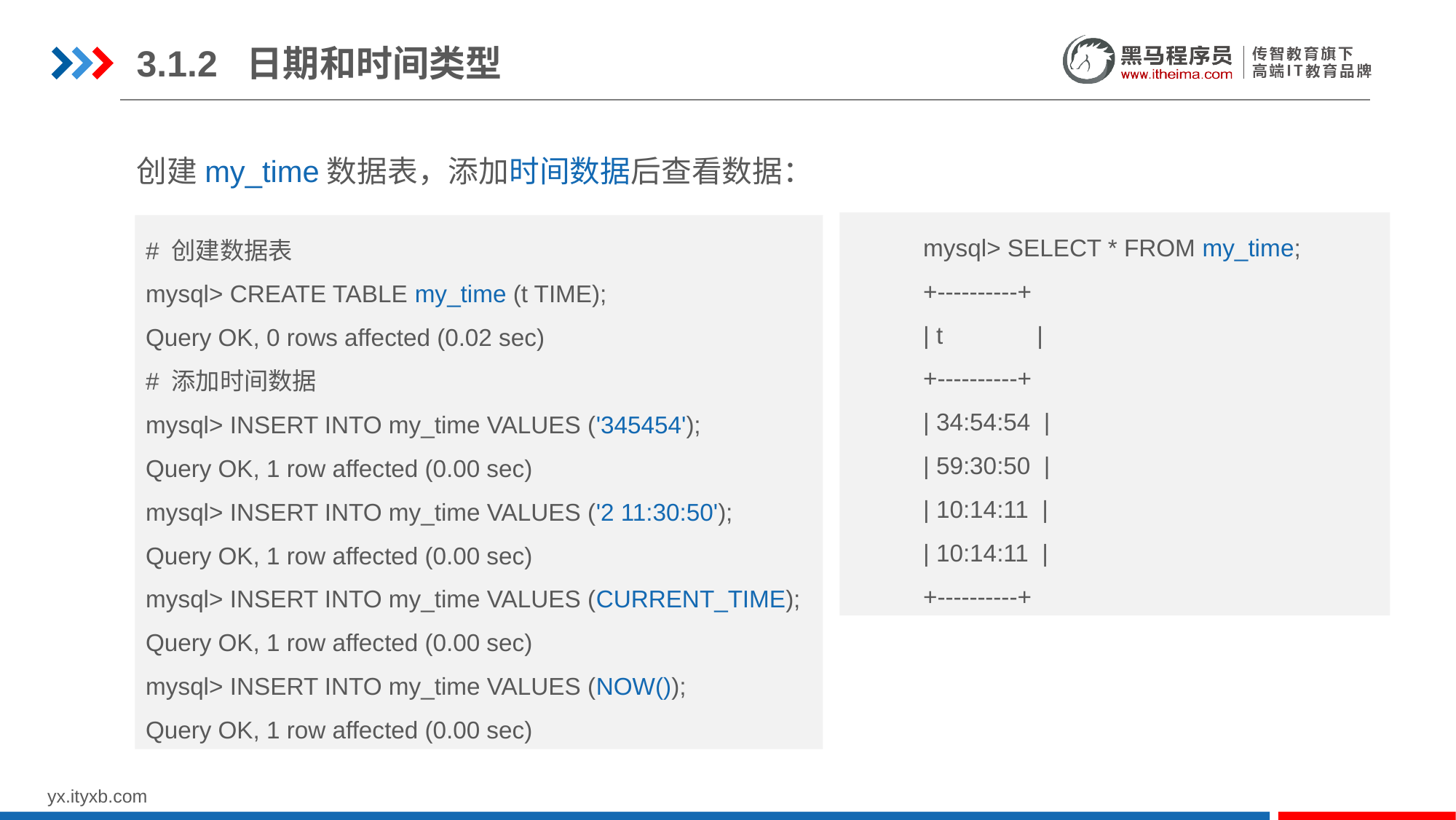

3.1.2  日期和时间类型
创建my_time数据表，添加时间数据后查看数据：
# 创建数据表
mysql> CREATE TABLE my_time (t TIME);
Query OK, 0 rows affected (0.02 sec)
# 添加时间数据
mysql> INSERT INTO my_time VALUES ('345454');
Query OK, 1 row affected (0.00 sec)
mysql> INSERT INTO my_time VALUES ('2 11:30:50');
Query OK, 1 row affected (0.00 sec)
mysql> INSERT INTO my_time VALUES (CURRENT_TIME);
Query OK, 1 row affected (0.00 sec)
mysql> INSERT INTO my_time VALUES (NOW());
Query OK, 1 row affected (0.00 sec)
mysql> SELECT * FROM my_time;
+----------+
| t              |
+----------+
| 34:54:54  |
| 59:30:50  |
| 10:14:11  |
| 10:14:11  |
+----------+